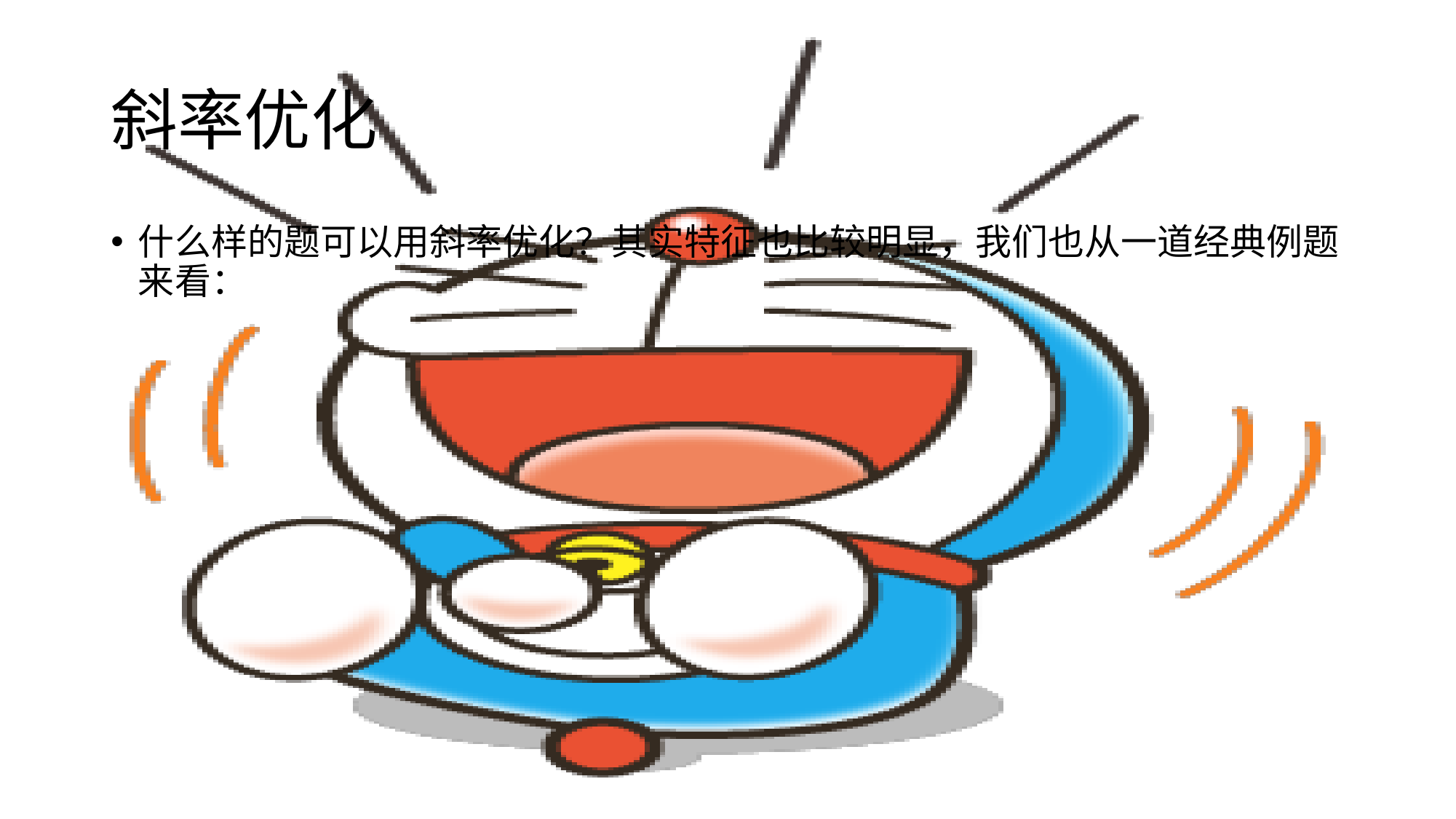

# 斜率优化
什么样的题可以用斜率优化？其实特征也比较明显，我们也从一道经典例题来看：